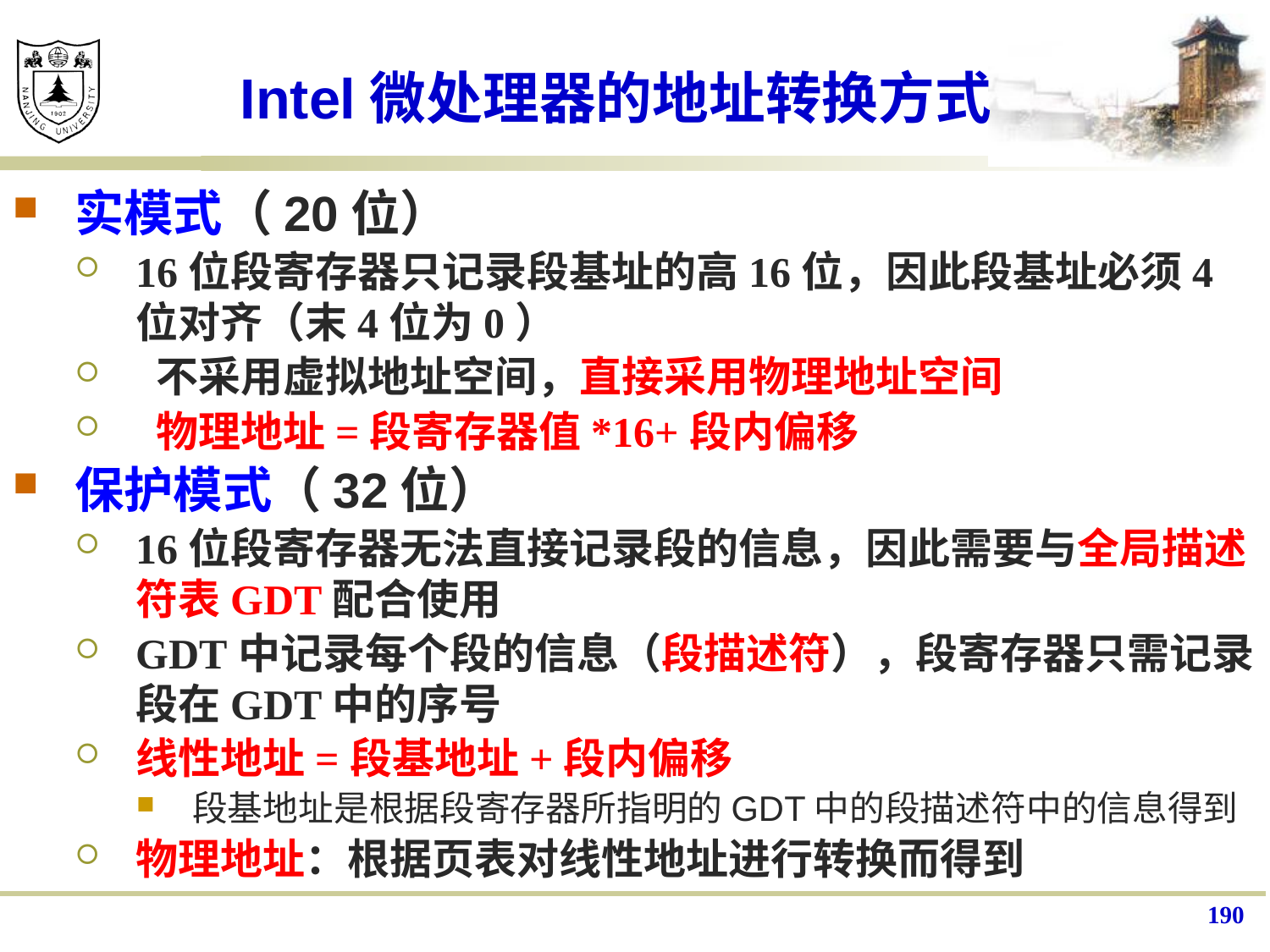

# Intel微处理器的地址转换方式
实模式（20位）
16位段寄存器只记录段基址的高16位，因此段基址必须4位对齐（末4位为0）
 不采用虚拟地址空间，直接采用物理地址空间
 物理地址=段寄存器值*16+段内偏移
保护模式（32位）
16位段寄存器无法直接记录段的信息，因此需要与全局描述符表GDT配合使用
GDT中记录每个段的信息（段描述符），段寄存器只需记录段在GDT中的序号
线性地址=段基地址+段内偏移
段基地址是根据段寄存器所指明的GDT中的段描述符中的信息得到
物理地址：根据页表对线性地址进行转换而得到
190